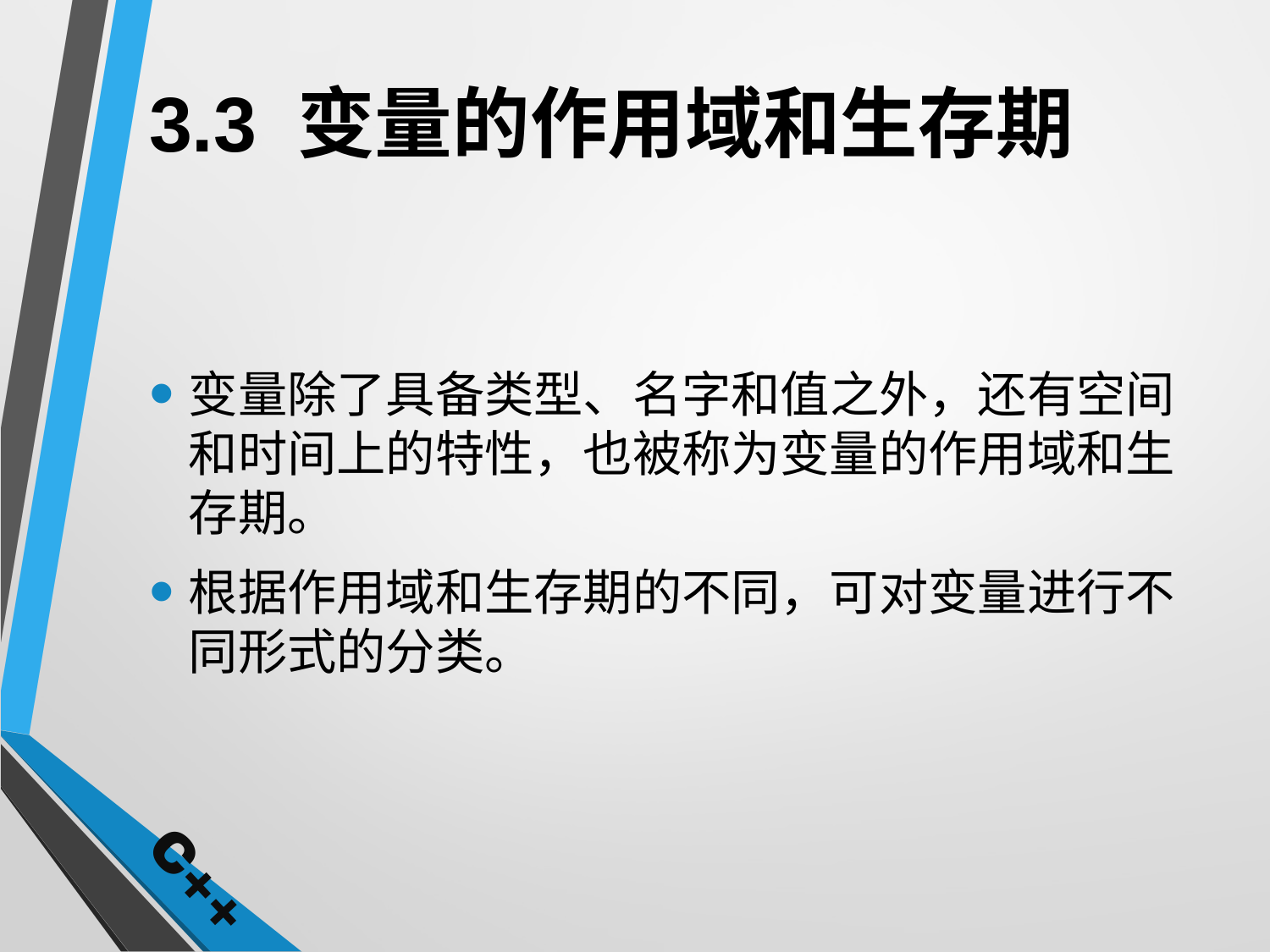

# 3.3 变量的作用域和生存期
变量除了具备类型、名字和值之外，还有空间和时间上的特性，也被称为变量的作用域和生存期。
根据作用域和生存期的不同，可对变量进行不同形式的分类。